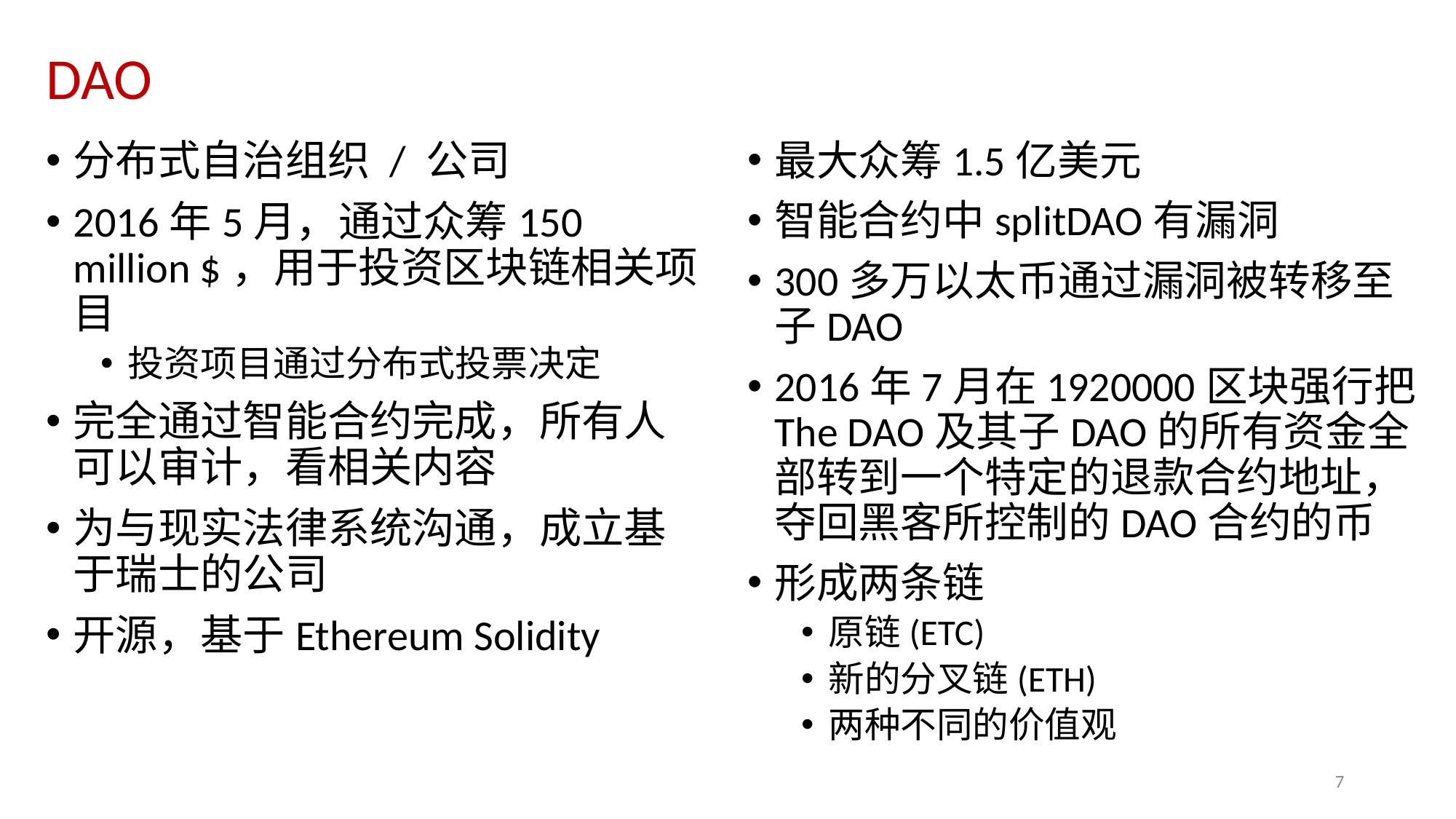

# DAO
分布式自治组织 / 公司
2016年5月，通过众筹150 million $，用于投资区块链相关项目
投资项目通过分布式投票决定
完全通过智能合约完成，所有人可以审计，看相关内容
为与现实法律系统沟通，成立基于瑞士的公司
开源，基于Ethereum Solidity

最大众筹1.5亿美元
智能合约中splitDAO有漏洞
300多万以太币通过漏洞被转移至子DAO
2016年7月在1920000区块强行把The DAO及其子DAO的所有资金全部转到一个特定的退款合约地址，夺回黑客所控制的DAO合约的币
形成两条链
原链(ETC)
新的分叉链(ETH)
两种不同的价值观
7